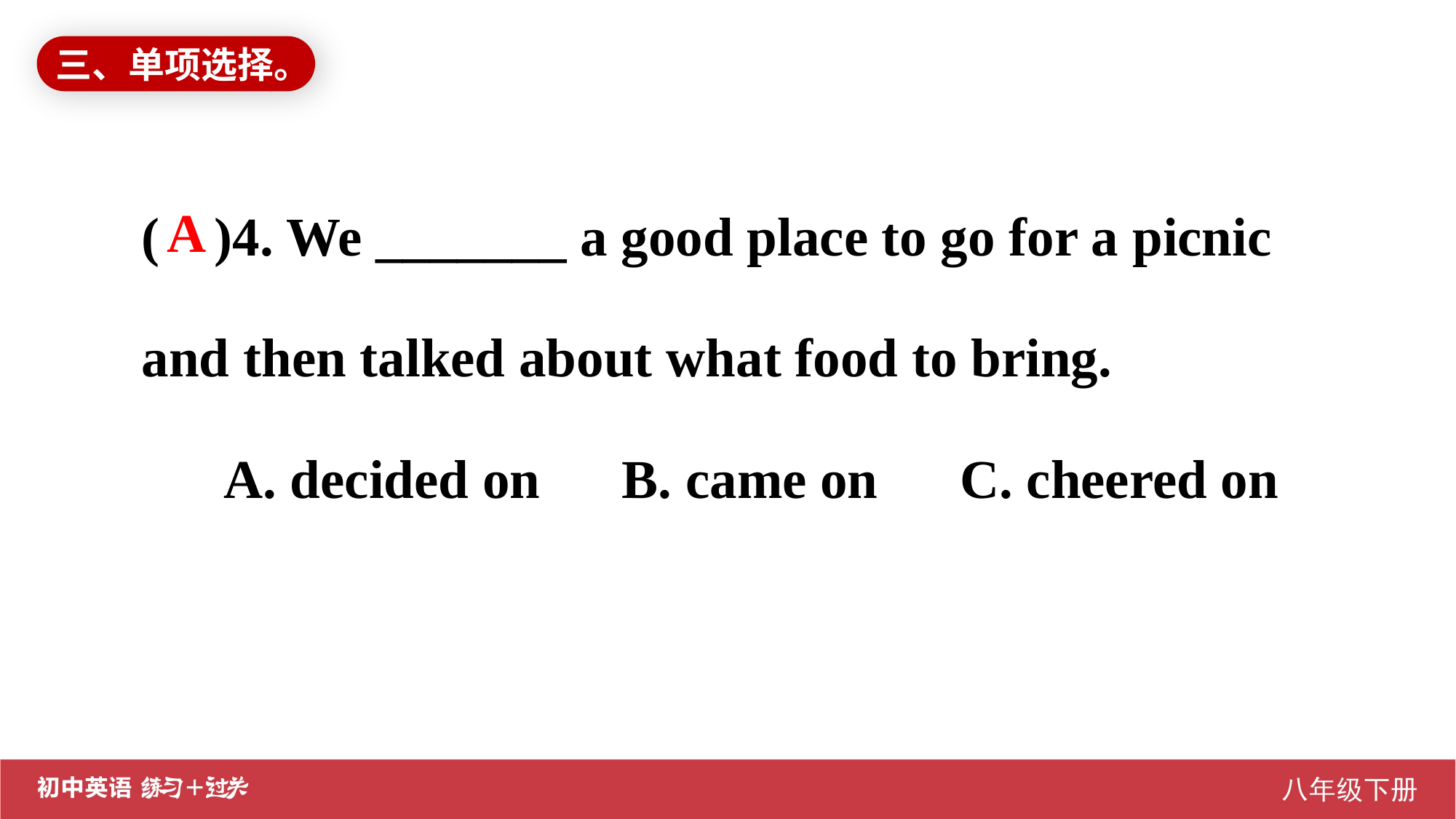

三、单项选择。
(    )4. We _______ a good place to go for a picnic and then talked about what food to bring.
      A. decided on      B. came on      C. cheered on
A